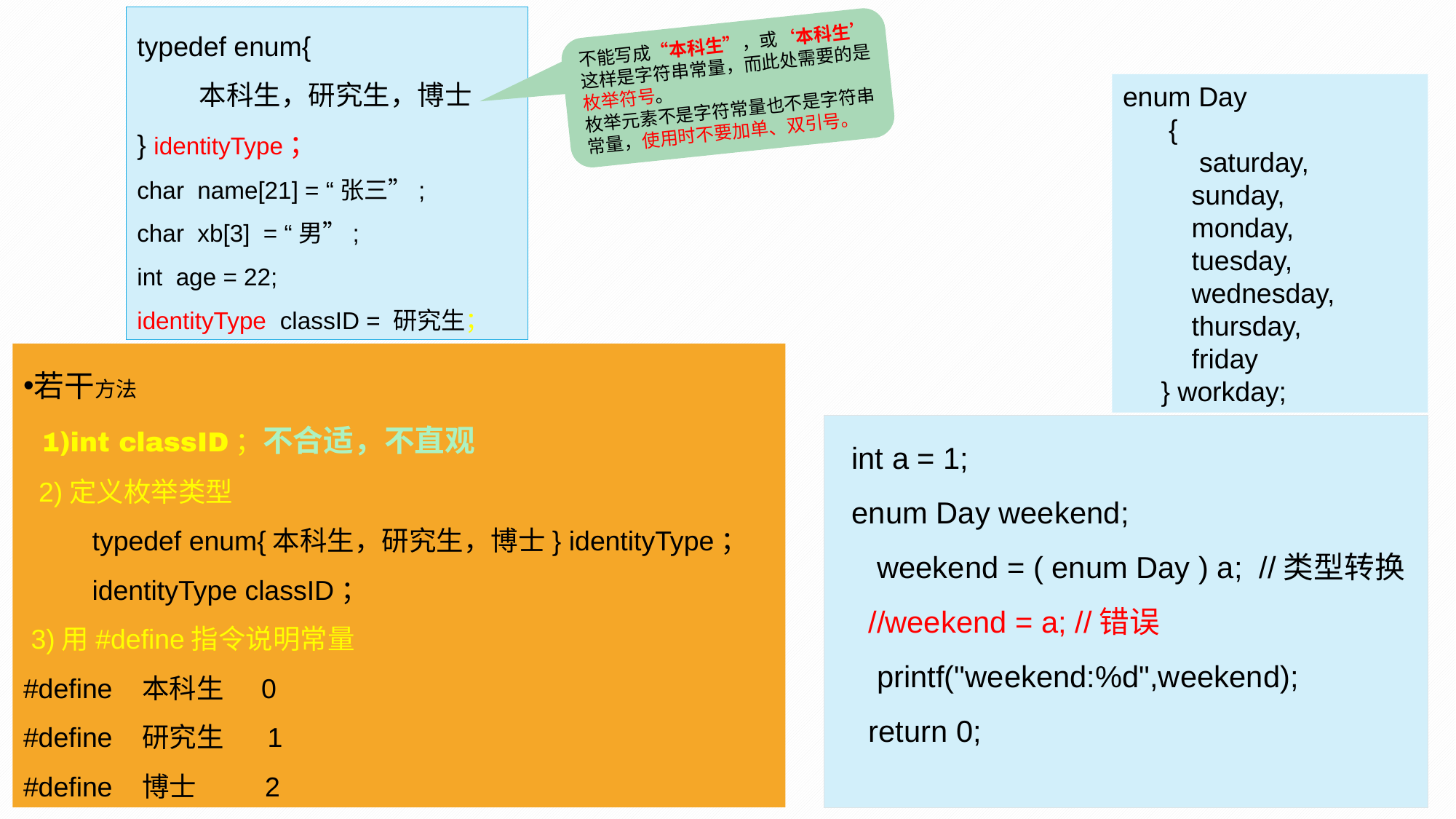

typedef enum{
         本科生，研究生，博士
} identityType；
char  name[21] = “张三”;
char  xb[3]  = “男”;
int  age = 22;
identityType  classID = 研究生；
不能写成“本科生”，或‘本科生’这样是字符串常量，而此处需要的是枚举符号。
枚举元素不是字符常量也不是字符串常量，使用时不要加单、双引号。
enum Day
      {
          saturday,
         sunday,
         monday,
         tuesday,
         wednesday,
         thursday,
         friday
     } workday;
若干方法
  1)int classID；不合适，不直观
  2)定义枚举类型
         typedef enum{本科生，研究生，博士} identityType；
         identityType classID；
 3)用#define指令说明常量
#define   本科生     0
#define   研究生      1
#define   博士          2
  int a = 1;
  enum Day weekend;
     weekend = ( enum Day ) a;  //类型转换
    //weekend = a; //错误
     printf("weekend:%d",weekend);
    return 0;